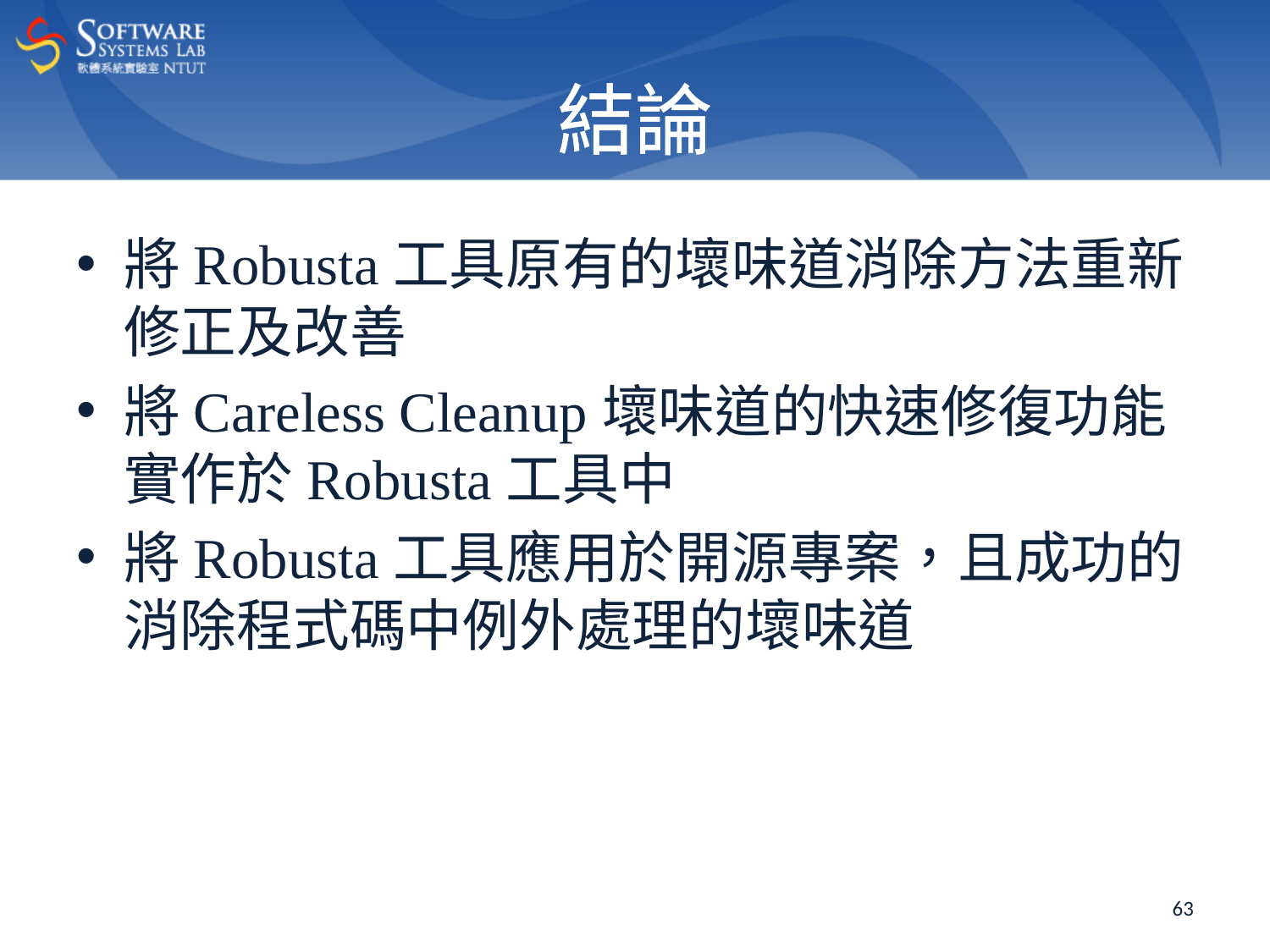

# 結論
將Robusta工具原有的壞味道消除方法重新修正及改善
將Careless Cleanup壞味道的快速修復功能實作於Robusta工具中
將Robusta工具應用於開源專案，且成功的消除程式碼中例外處理的壞味道

63